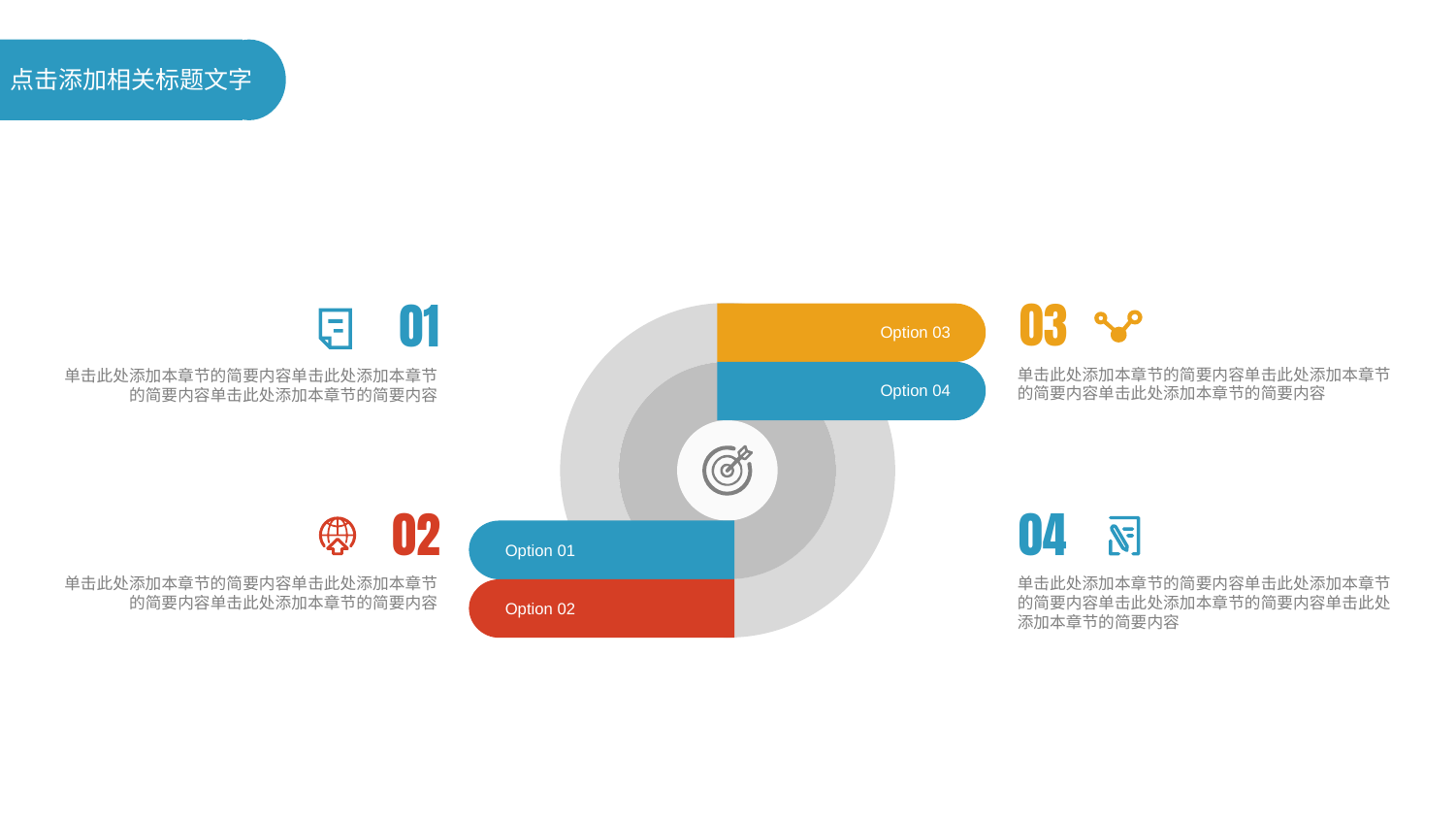

03
01

Option 03
单击此处添加本章节的简要内容单击此处添加本章节的简要内容单击此处添加本章节的简要内容
单击此处添加本章节的简要内容单击此处添加本章节的简要内容单击此处添加本章节的简要内容
Option 04
02
04

Option 01
单击此处添加本章节的简要内容单击此处添加本章节的简要内容单击此处添加本章节的简要内容
单击此处添加本章节的简要内容单击此处添加本章节的简要内容单击此处添加本章节的简要内容单击此处添加本章节的简要内容
Option 02